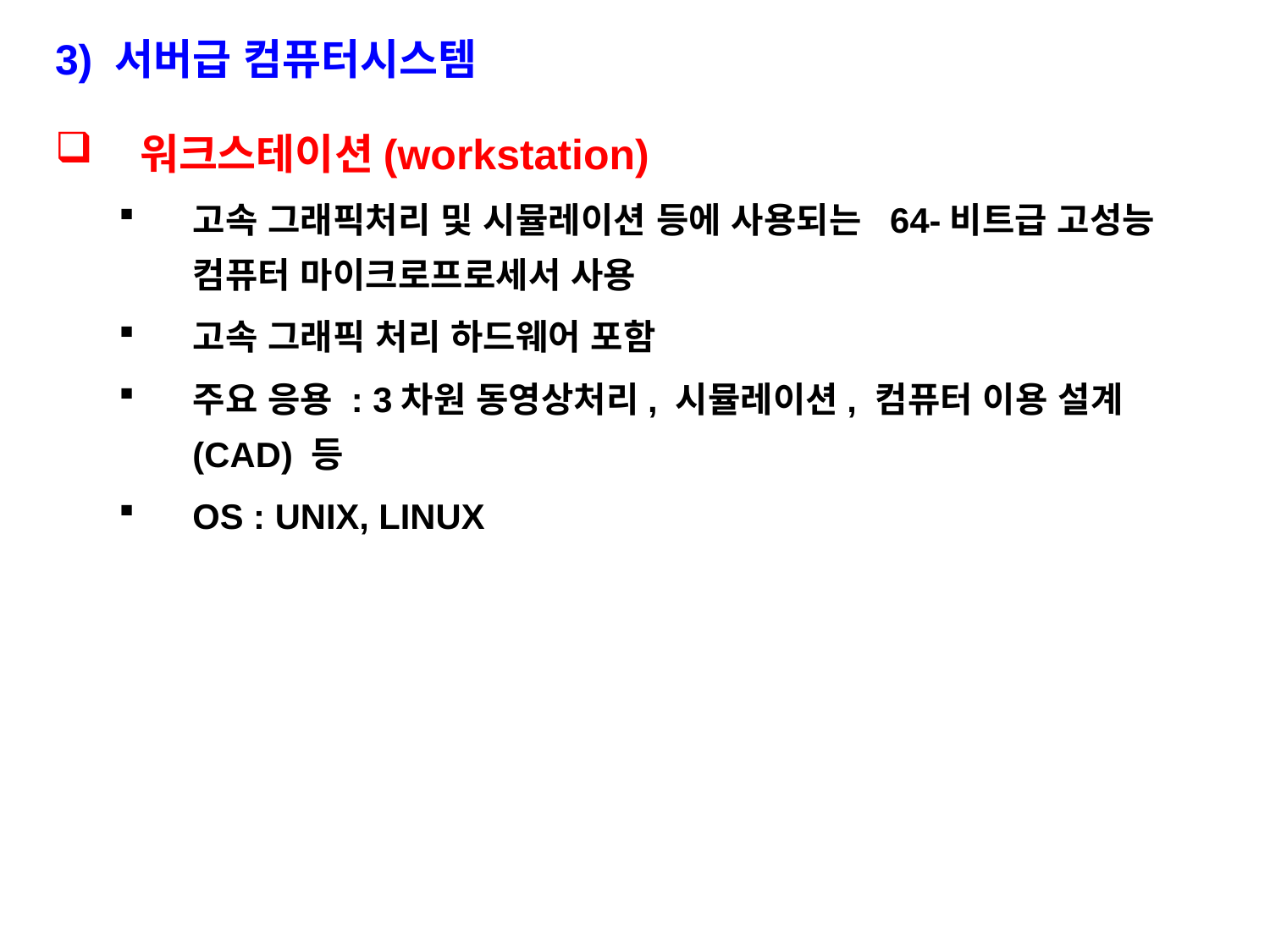

# 3) 서버급 컴퓨터시스템
워크스테이션(workstation)
고속 그래픽처리 및 시뮬레이션 등에 사용되는  64-비트급 고성능 컴퓨터 마이크로프로세서 사용
고속 그래픽 처리 하드웨어 포함
주요 응용 : 3차원 동영상처리, 시뮬레이션, 컴퓨터 이용 설계(CAD) 등
OS : UNIX, LINUX